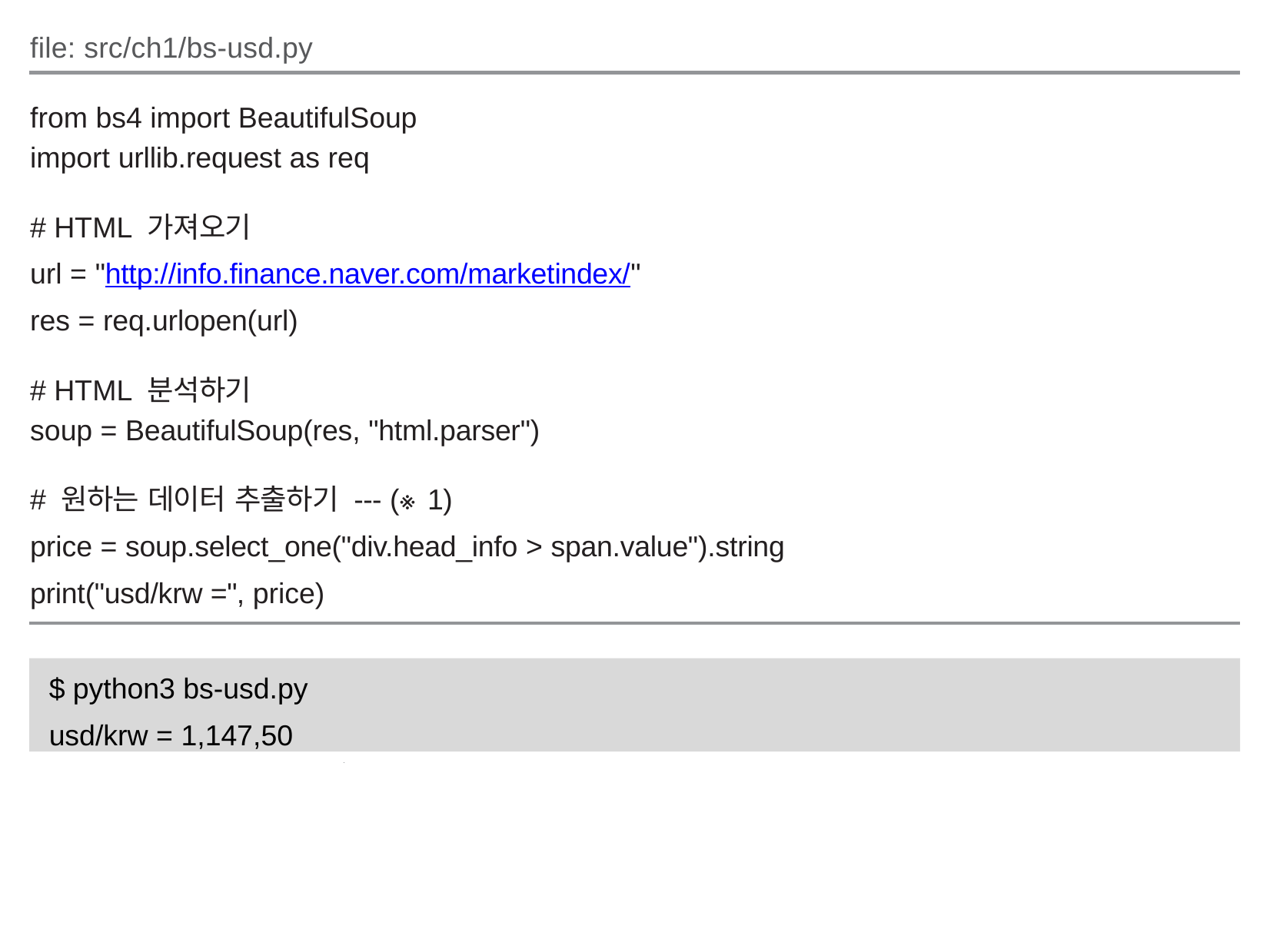

file: src/ch1/bs-usd.py

from bs4 import BeautifulSoup
import urllib.request as req

# HTML 가져오기
url = "http://info.finance.naver.com/marketindex/"
res = req.urlopen(url)

# HTML 분석하기
soup = BeautifulSoup(res, "html.parser")

# 원하는 데이터 추출하기 --- (※1)
price = soup.select_one("div.head_info > span.value").string
print("usd/krw =", price)

$ python3 bs-usd.py
usd/krw = 1,147,50